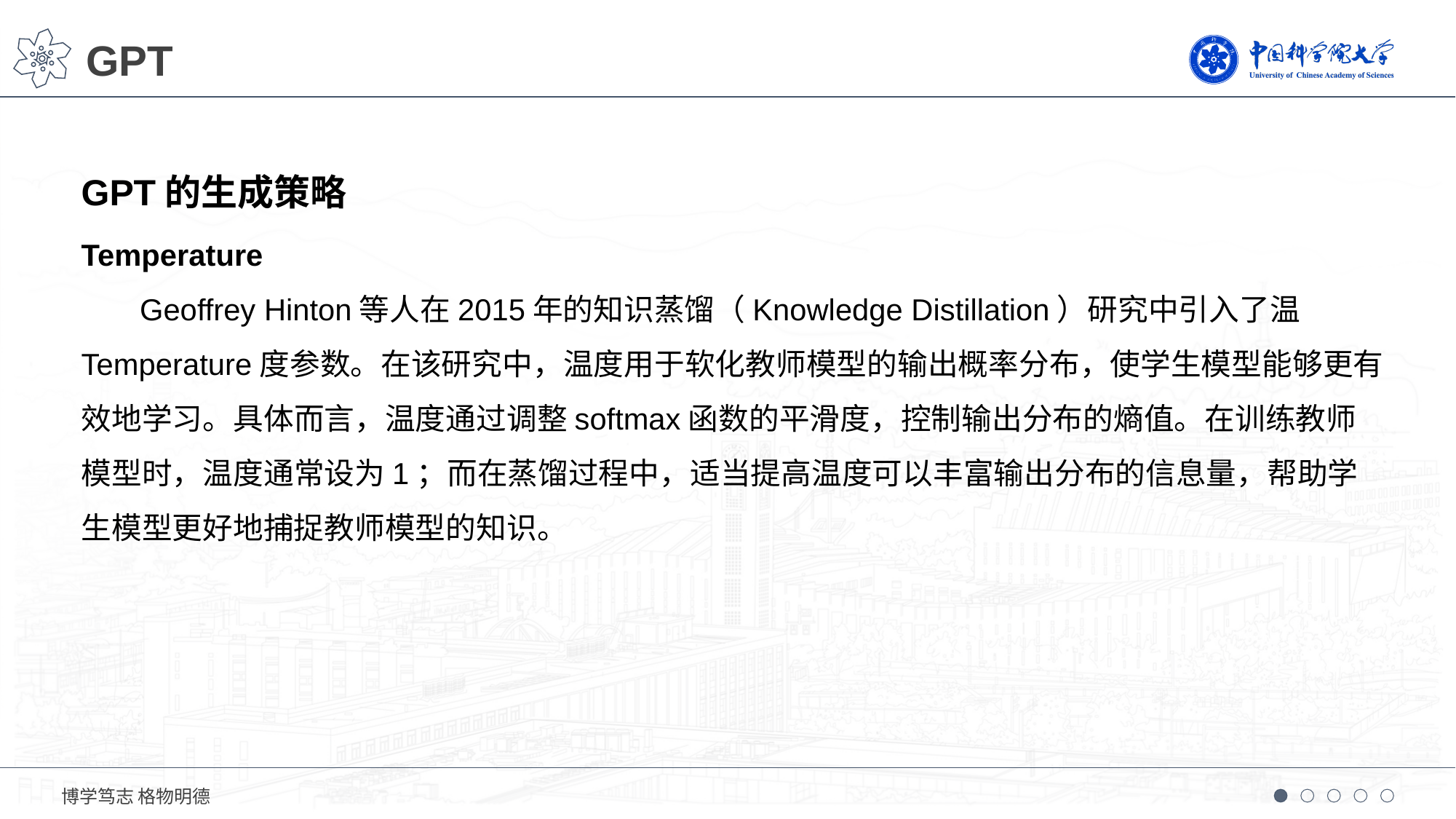

GPT
GPT的生成策略
Temperature
       Geoffrey Hinton等人在2015年的知识蒸馏（Knowledge Distillation）研究中引入了温Temperature度参数。在该研究中，温度用于软化教师模型的输出概率分布，使学生模型能够更有效地学习。具体而言，温度通过调整softmax函数的平滑度，控制输出分布的熵值。在训练教师模型时，温度通常设为1；而在蒸馏过程中，适当提高温度可以丰富输出分布的信息量，帮助学生模型更好地捕捉教师模型的知识。